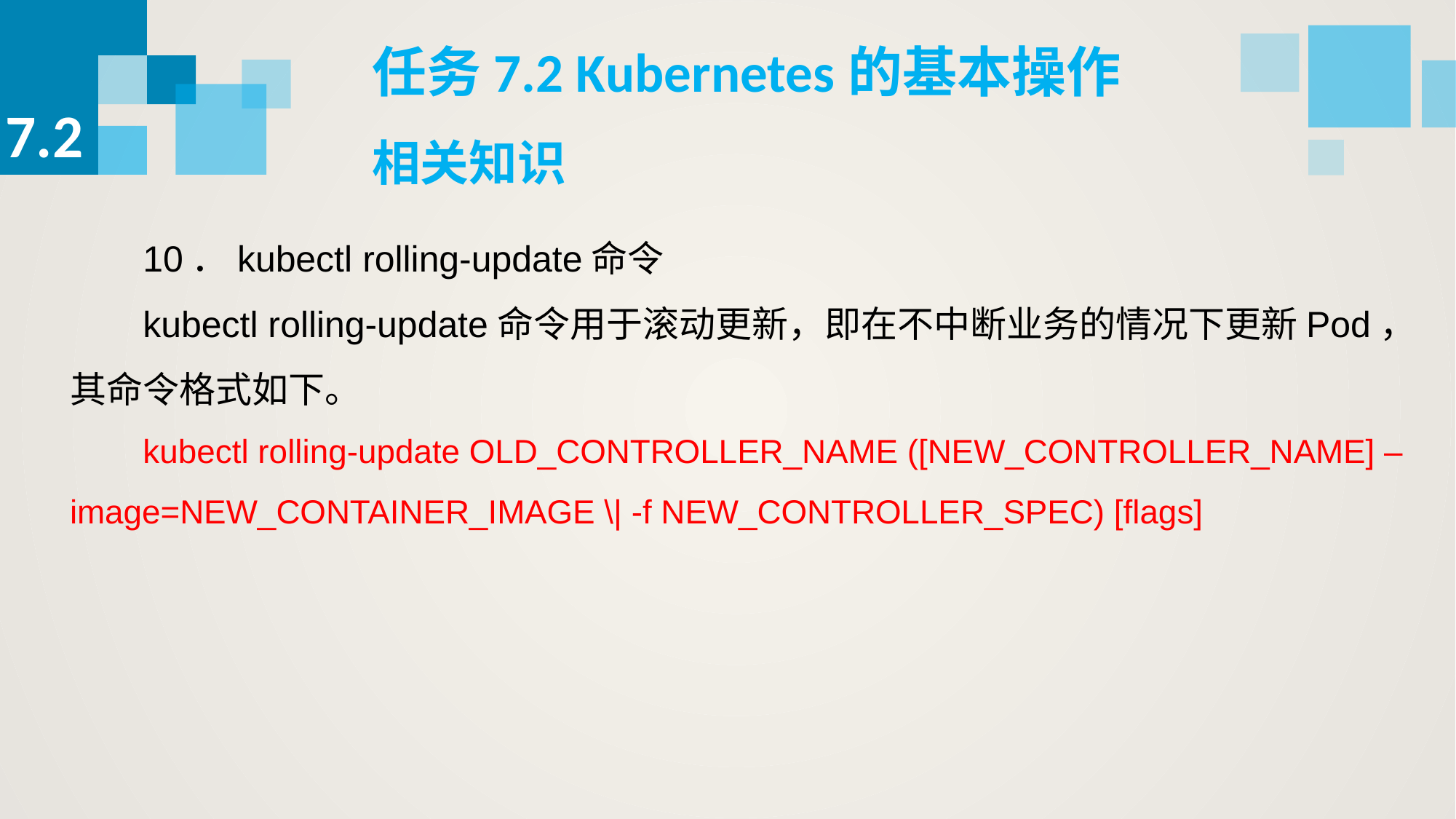

任务7.2 Kubernetes的基本操作
7.2
相关知识
10．kubectl rolling-update命令
kubectl rolling-update命令用于滚动更新，即在不中断业务的情况下更新Pod，其命令格式如下。
kubectl rolling-update OLD_CONTROLLER_NAME ([NEW_CONTROLLER_NAME] –image=NEW_CONTAINER_IMAGE \| -f NEW_CONTROLLER_SPEC) [flags]